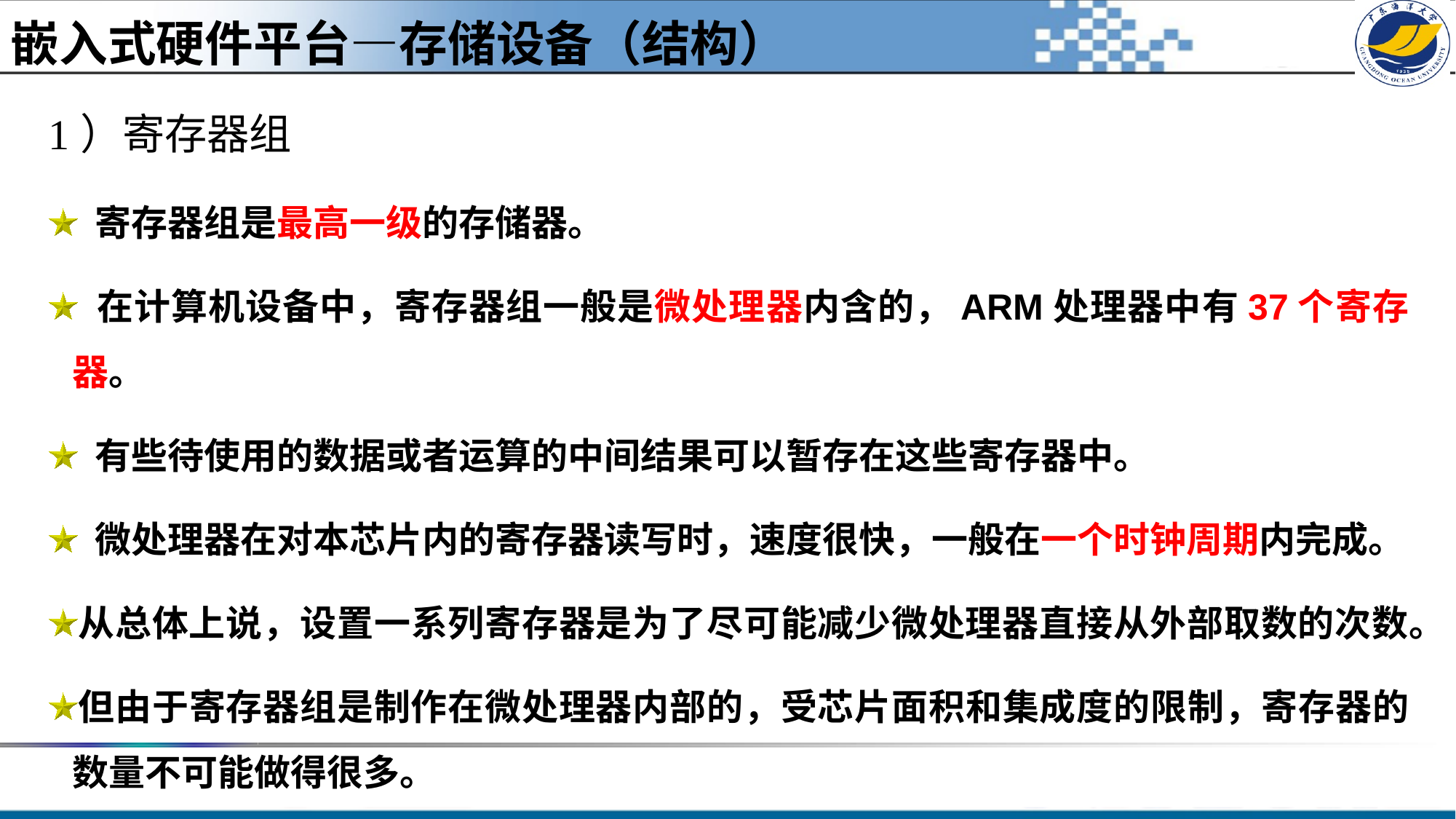

嵌入式硬件平台—存储设备（结构）
   1）寄存器组
 寄存器组是最高一级的存储器。
 在计算机设备中，寄存器组一般是微处理器内含的，ARM处理器中有37个寄存器。
 有些待使用的数据或者运算的中间结果可以暂存在这些寄存器中。
 微处理器在对本芯片内的寄存器读写时，速度很快，一般在一个时钟周期内完成。
从总体上说，设置一系列寄存器是为了尽可能减少微处理器直接从外部取数的次数。
但由于寄存器组是制作在微处理器内部的，受芯片面积和集成度的限制，寄存器的数量不可能做得很多。
40